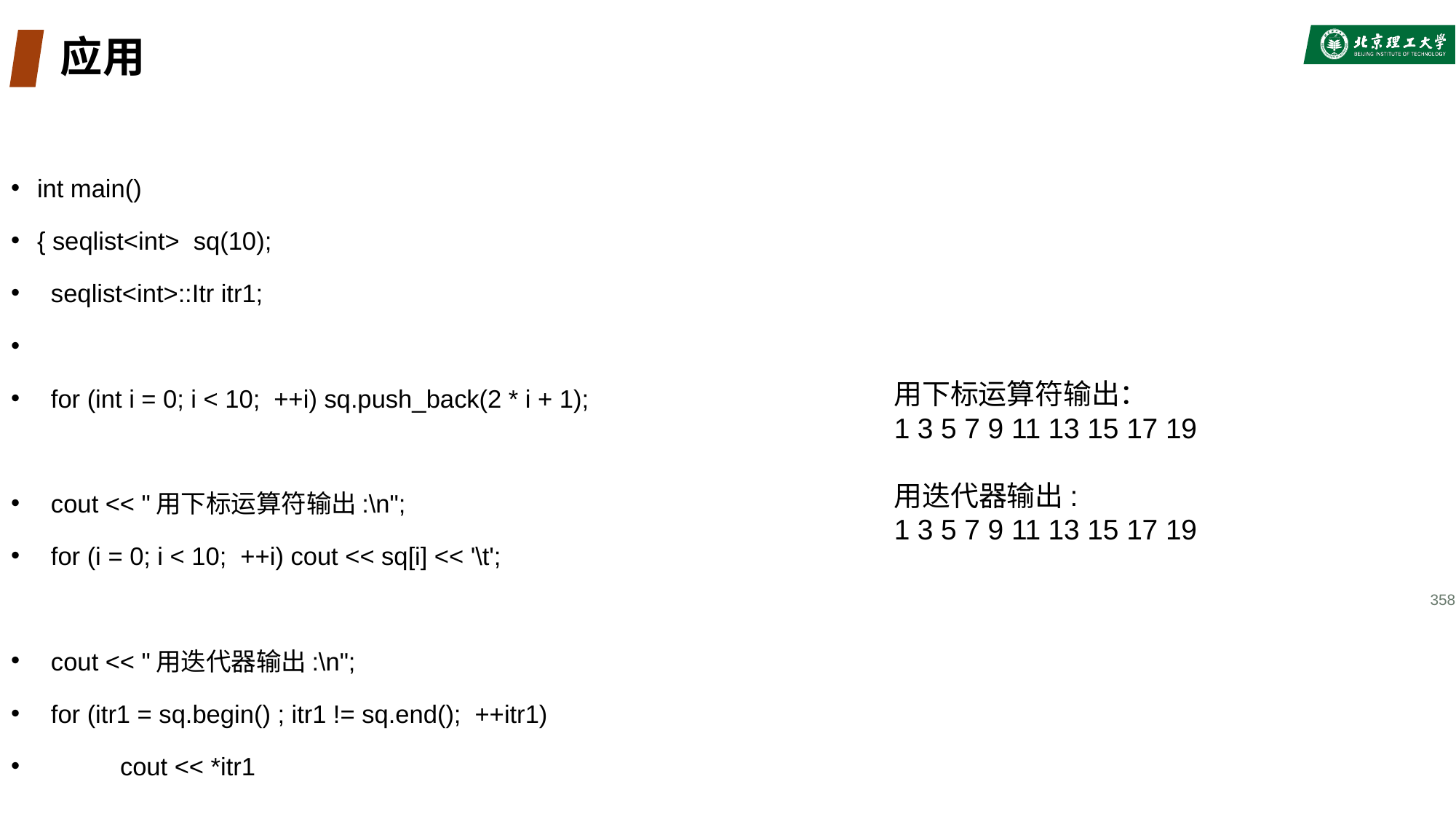

# 应用
int main()
{ seqlist<int>  sq(10);
  seqlist<int>::Itr itr1;

  for (int i = 0; i < 10;  ++i) sq.push_back(2 * i + 1);

  cout << "用下标运算符输出:\n";
  for (i = 0; i < 10;  ++i) cout << sq[i] << '\t';

  cout << "用迭代器输出:\n";
  for (itr1 = sq.begin() ; itr1 != sq.end();  ++itr1)
            cout << *itr1
用下标运算符输出：
1 3 5 7 9 11 13 15 17 19

用迭代器输出:
1 3 5 7 9 11 13 15 17 19
358